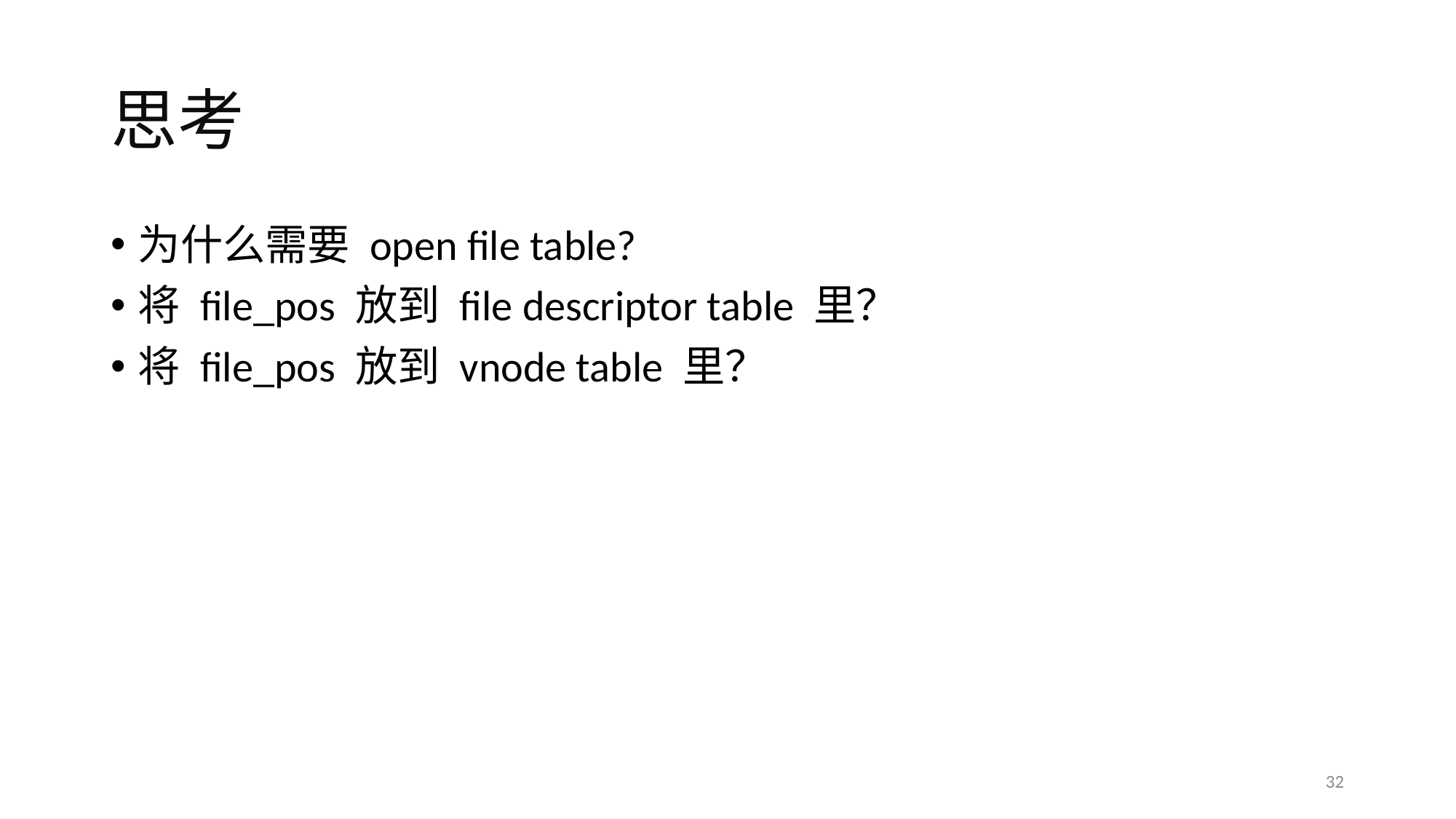

# 思考
为什么需要 open file table?
将 file_pos 放到 file descriptor table 里？
将 file_pos 放到 vnode table 里？
32